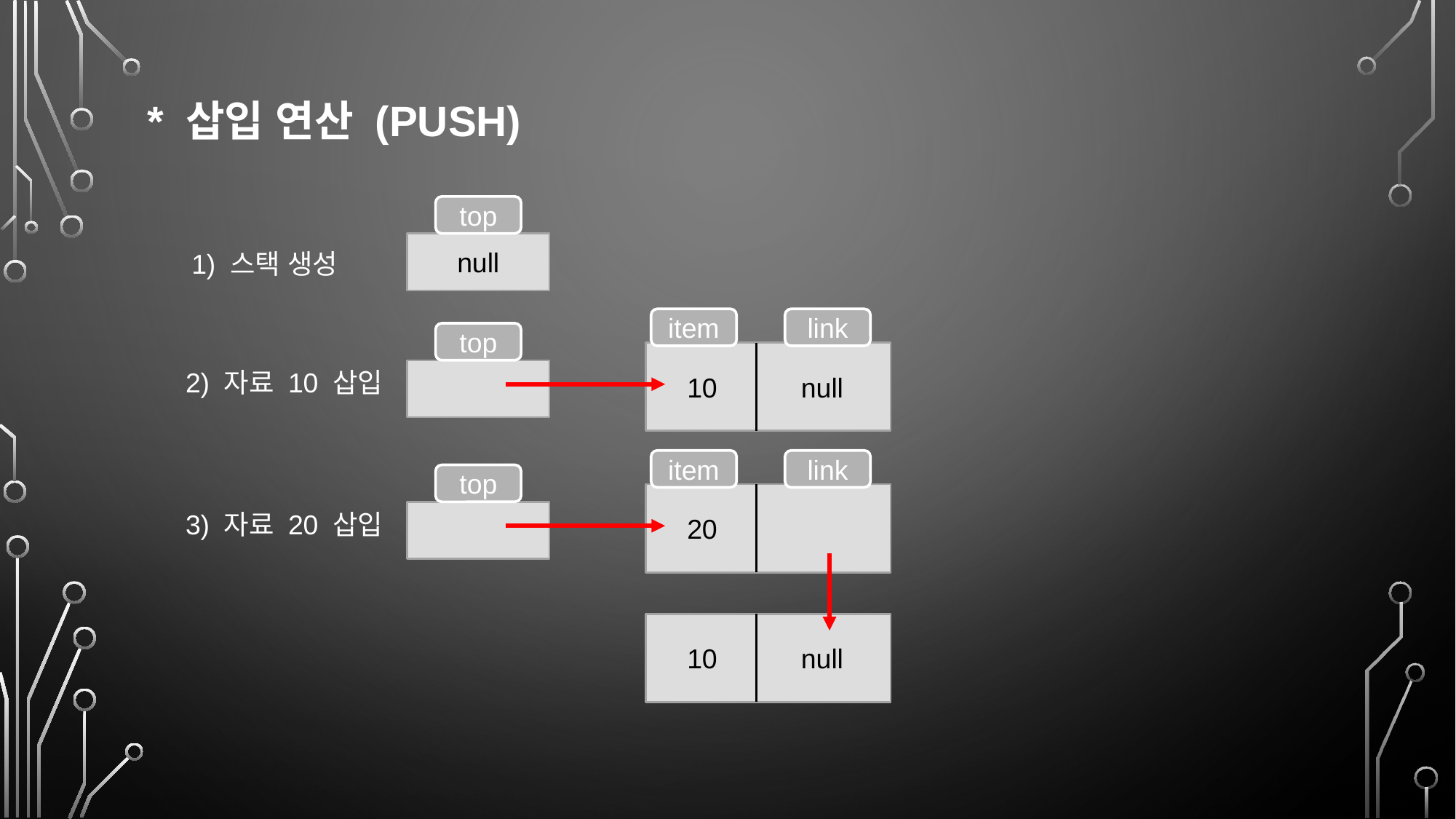

* 삽입 연산 (PUSH)
top
null
1) 스택 생성
item
link
top
    10           null
2) 자료 10 삽입

item
link
top
    20
3) 자료 20 삽입

    10           null